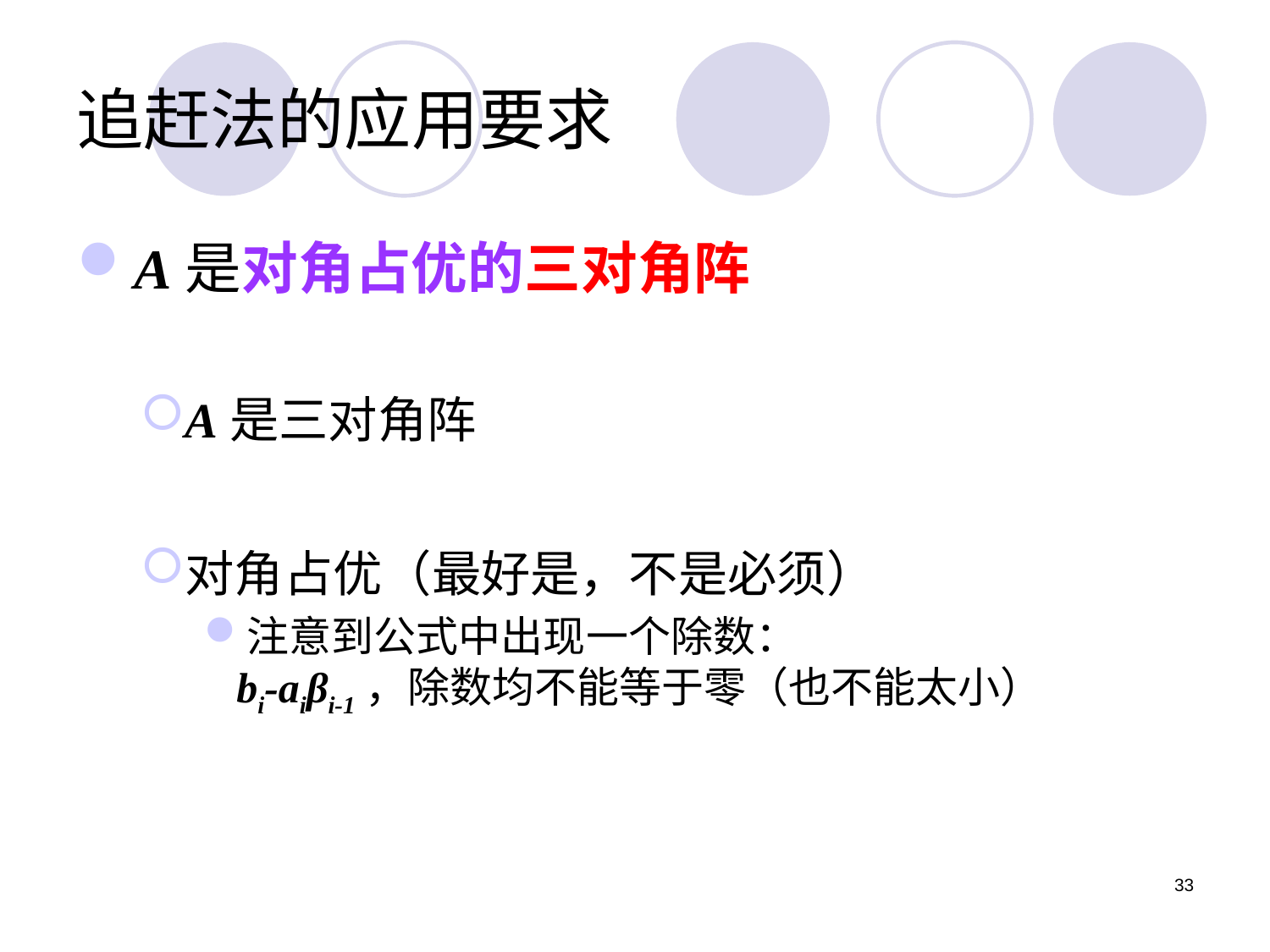

# 追赶法的应用要求
A是对角占优的三对角阵

A是三对角阵

对角占优（最好是，不是必须）
注意到公式中出现一个除数：
bi-aiβi-1，除数均不能等于零（也不能太小）
33